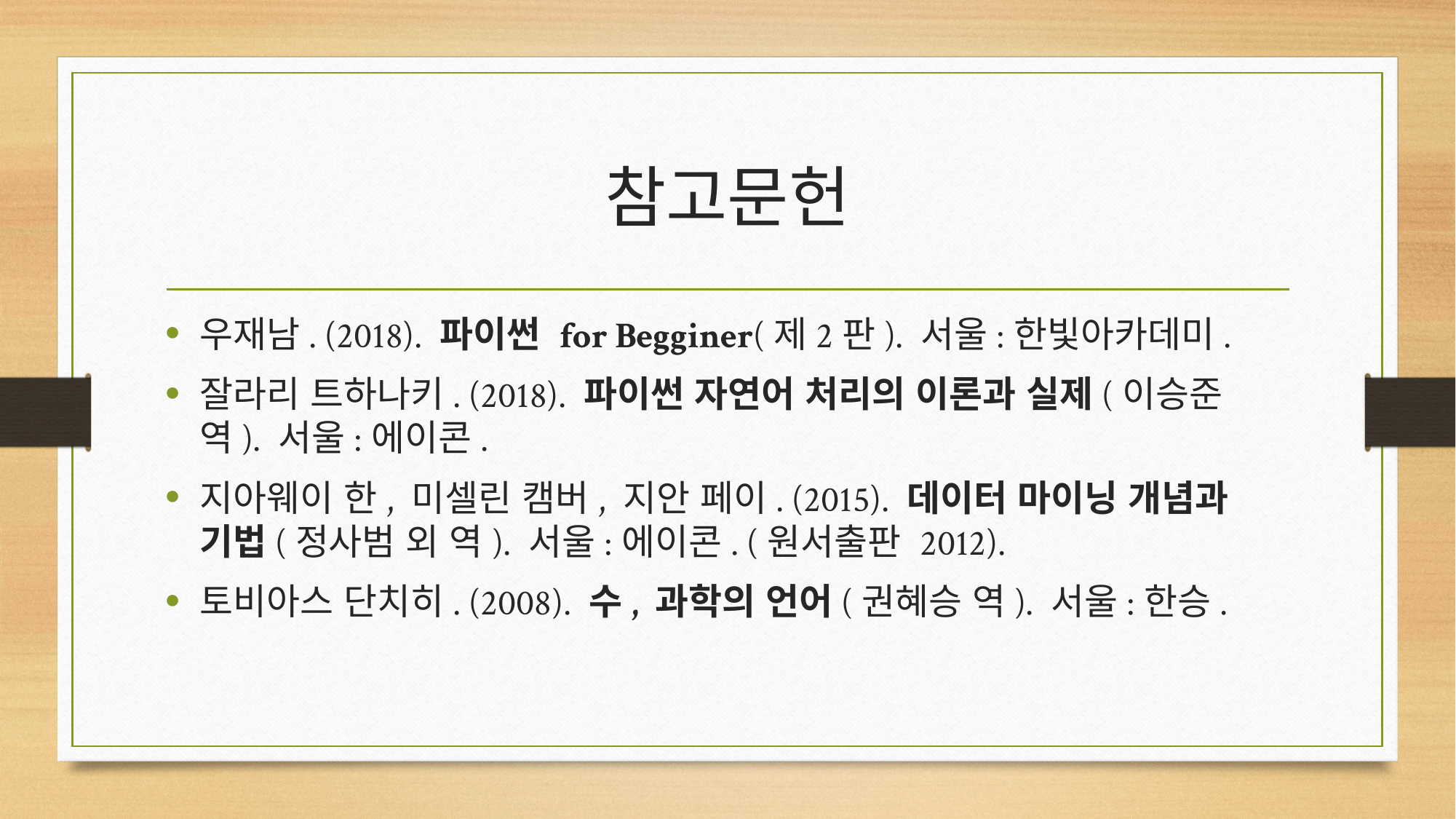

# 참고문헌
우재남. (2018). 파이썬 for Begginer(제2판). 서울:한빛아카데미.
잘라리 트하나키. (2018). 파이썬 자연어 처리의 이론과 실제(이승준 역). 서울:에이콘.
지아웨이 한, 미셀린 캠버, 지안 페이. (2015). 데이터 마이닝 개념과 기법(정사범 외 역). 서울:에이콘. (원서출판 2012).
토비아스 단치히. (2008). 수, 과학의 언어(권혜승 역). 서울:한승.